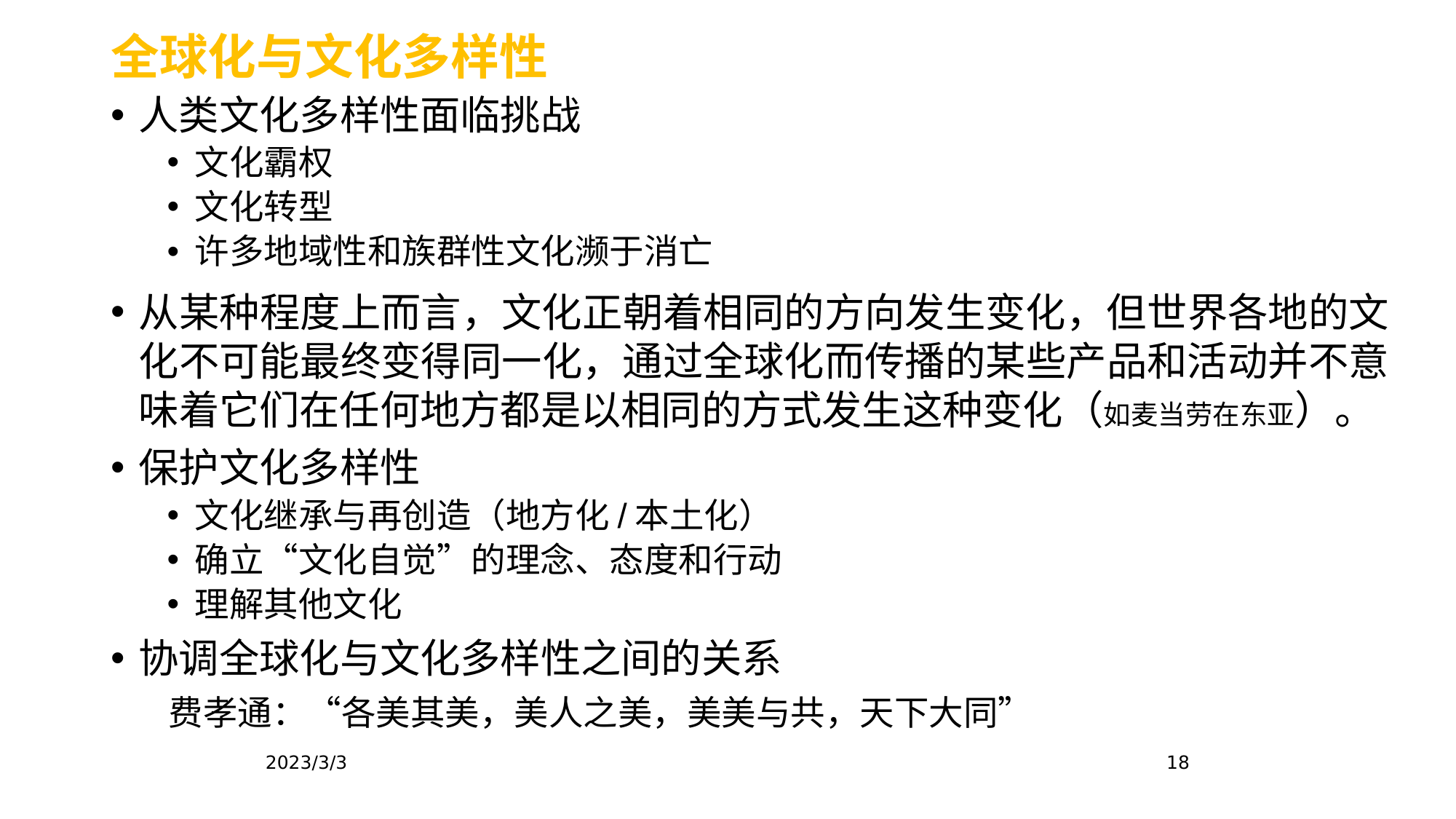

全球化与文化多样性
人类文化多样性面临挑战
文化霸权
文化转型
许多地域性和族群性文化濒于消亡
从某种程度上而言，文化正朝着相同的方向发生变化，但世界各地的文化不可能最终变得同一化，通过全球化而传播的某些产品和活动并不意味着它们在任何地方都是以相同的方式发生这种变化（如麦当劳在东亚）。
保护文化多样性
文化继承与再创造（地方化/本土化）
确立“文化自觉”的理念、态度和行动
理解其他文化
协调全球化与文化多样性之间的关系
费孝通：“各美其美，美人之美，美美与共，天下大同”

2023/3/3
18